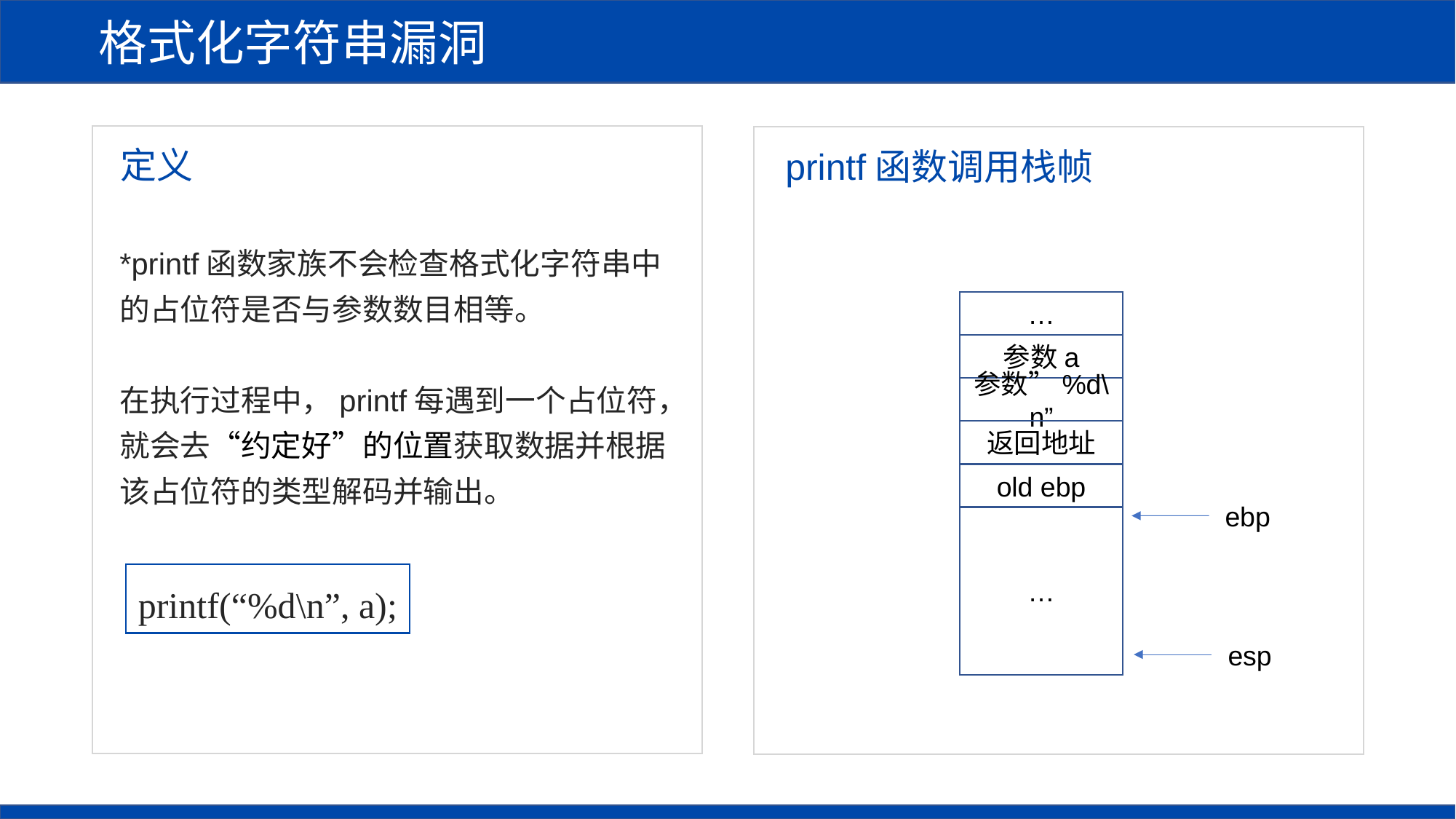

格式化字符串漏洞

定义
printf函数调用栈帧
*printf函数家族不会检查格式化字符串中的占位符是否与参数数目相等。

在执行过程中，printf每遇到一个占位符，就会去“约定好”的位置获取数据并根据该占位符的类型解码并输出。

…
参数a
参数”%d\n”
返回地址
old ebp
ebp
…
printf(“%d\n”, a);
esp